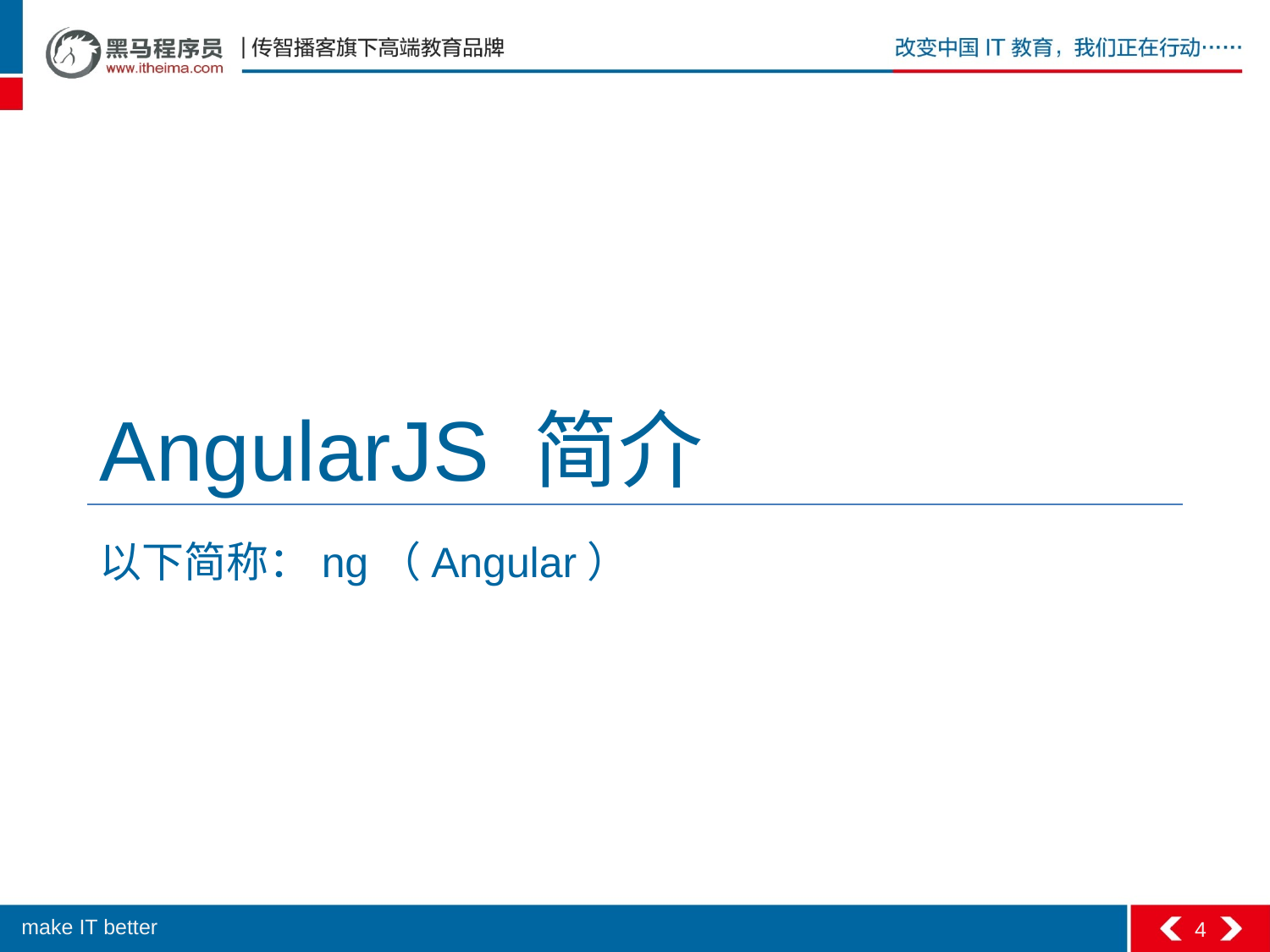

# AngularJS 简介
以下简称：ng（Angular）
4

make IT better